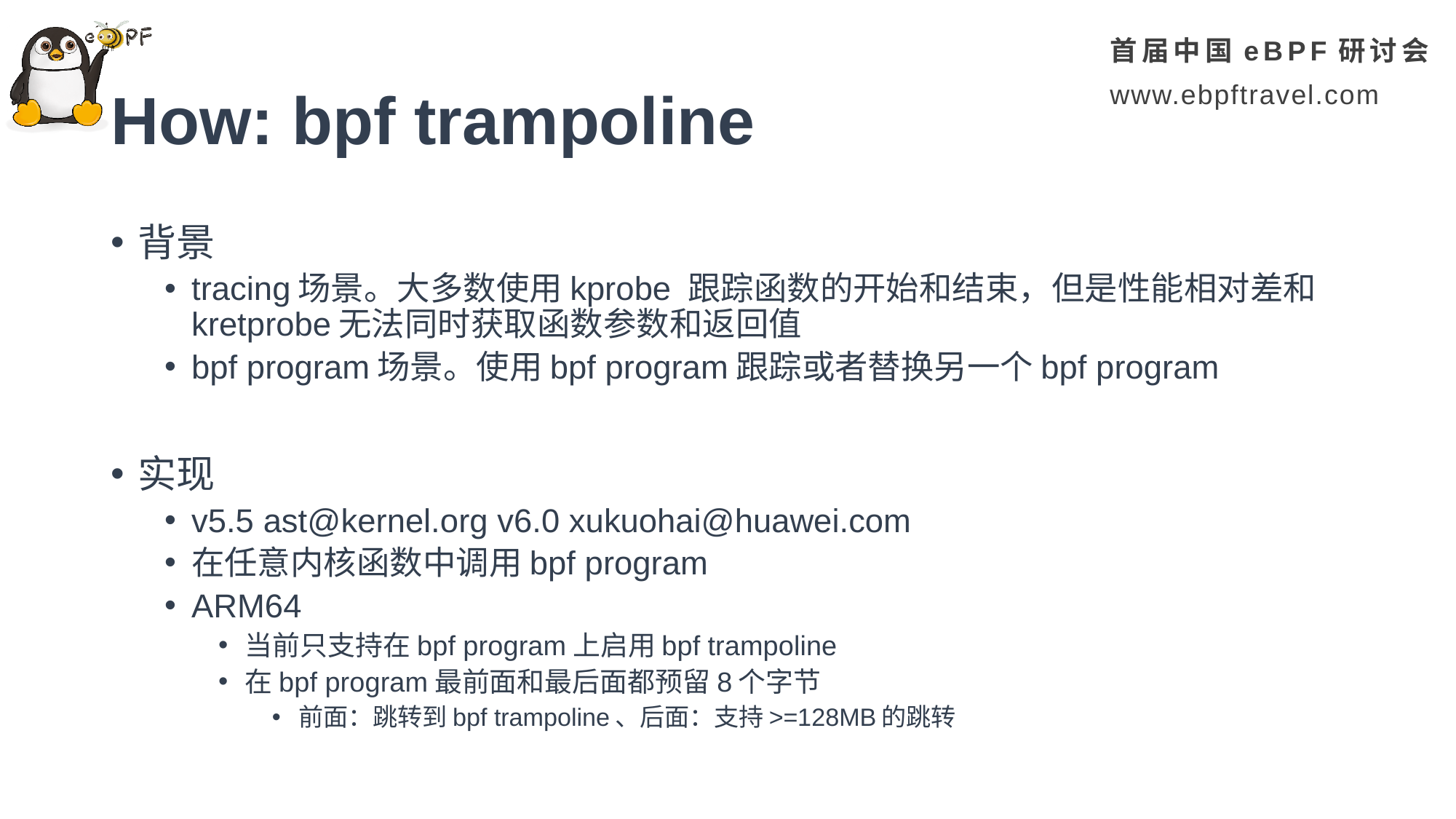

# How: bpf trampoline
背景
tracing场景。大多数使用kprobe 跟踪函数的开始和结束，但是性能相对差和kretprobe无法同时获取函数参数和返回值
bpf program场景。使用bpf program跟踪或者替换另一个bpf program

实现
v5.5 ast@kernel.org v6.0 xukuohai@huawei.com
在任意内核函数中调用bpf program
ARM64
当前只支持在bpf program上启用bpf trampoline
在bpf program最前面和最后面都预留8个字节
前面：跳转到bpf trampoline、后面：支持>=128MB的跳转